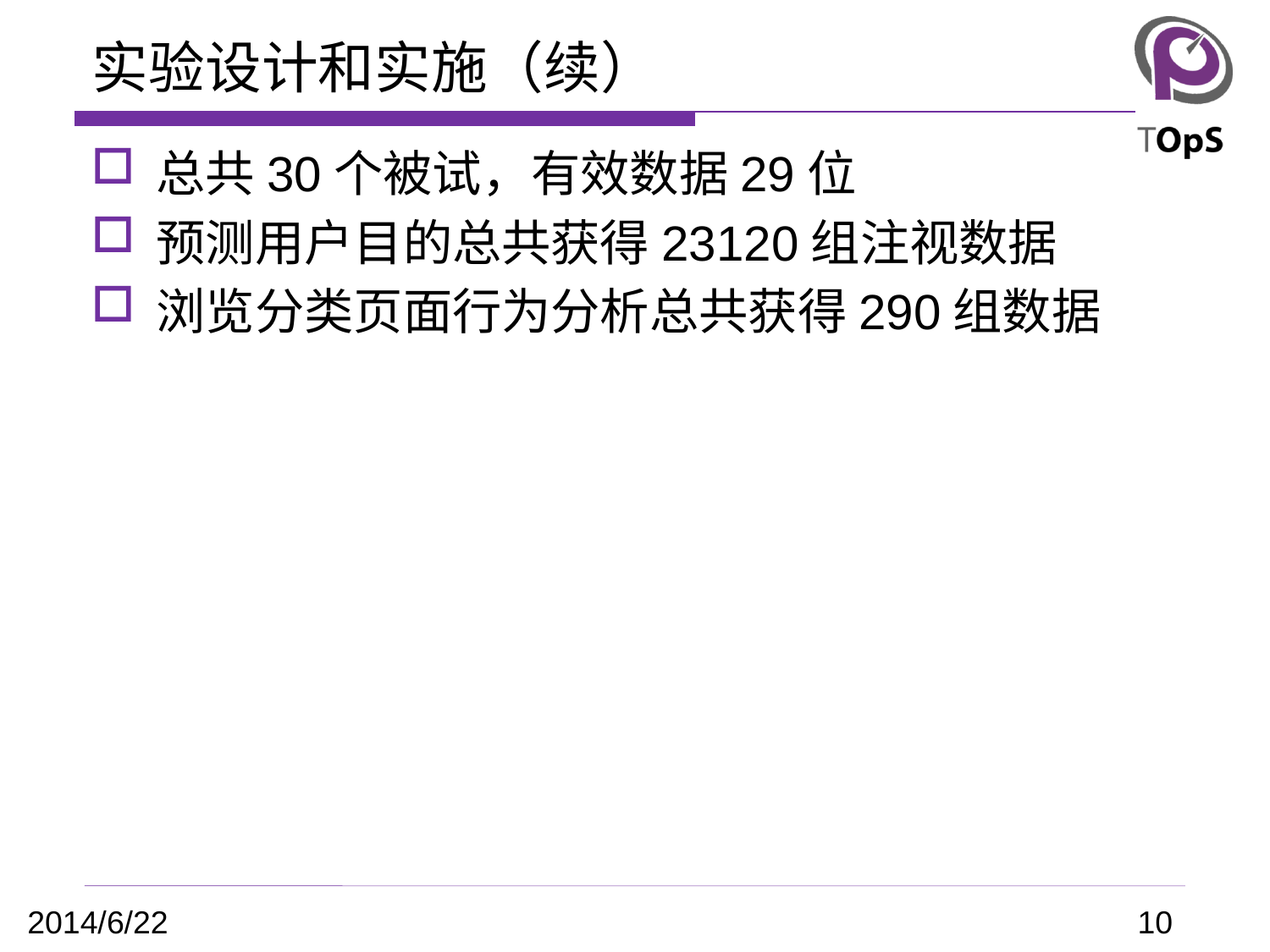

# 实验设计和实施（续）
总共30个被试，有效数据29位
预测用户目的总共获得23120组注视数据
浏览分类页面行为分析总共获得290组数据
10
2014/6/22